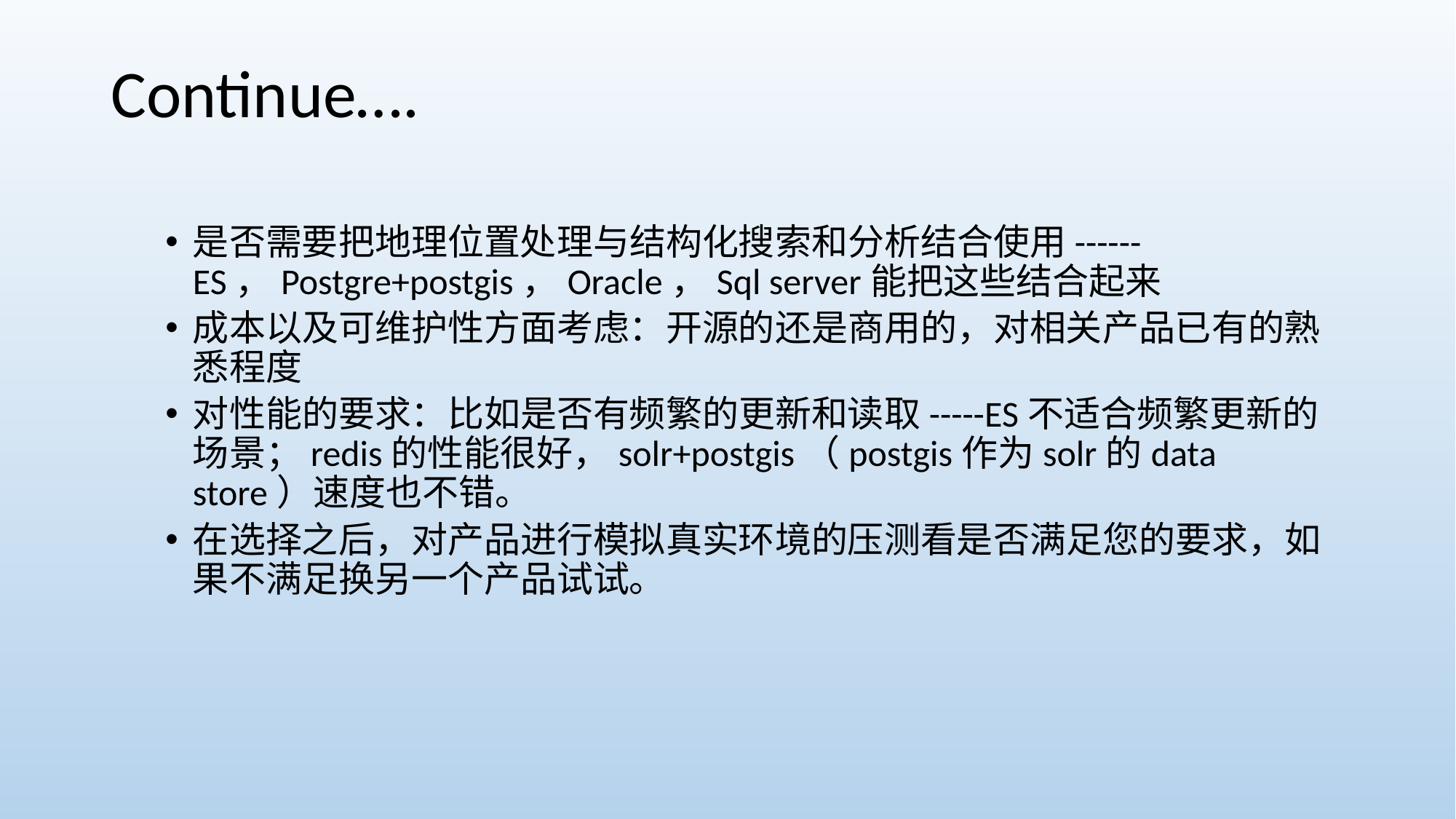

# Continue….
是否需要把地理位置处理与结构化搜索和分析结合使用------ES，Postgre+postgis，Oracle，Sql server能把这些结合起来
成本以及可维护性方面考虑：开源的还是商用的，对相关产品已有的熟悉程度
对性能的要求：比如是否有频繁的更新和读取-----ES不适合频繁更新的场景；redis的性能很好，solr+postgis（postgis作为solr的data store）速度也不错。
在选择之后，对产品进行模拟真实环境的压测看是否满足您的要求，如果不满足换另一个产品试试。